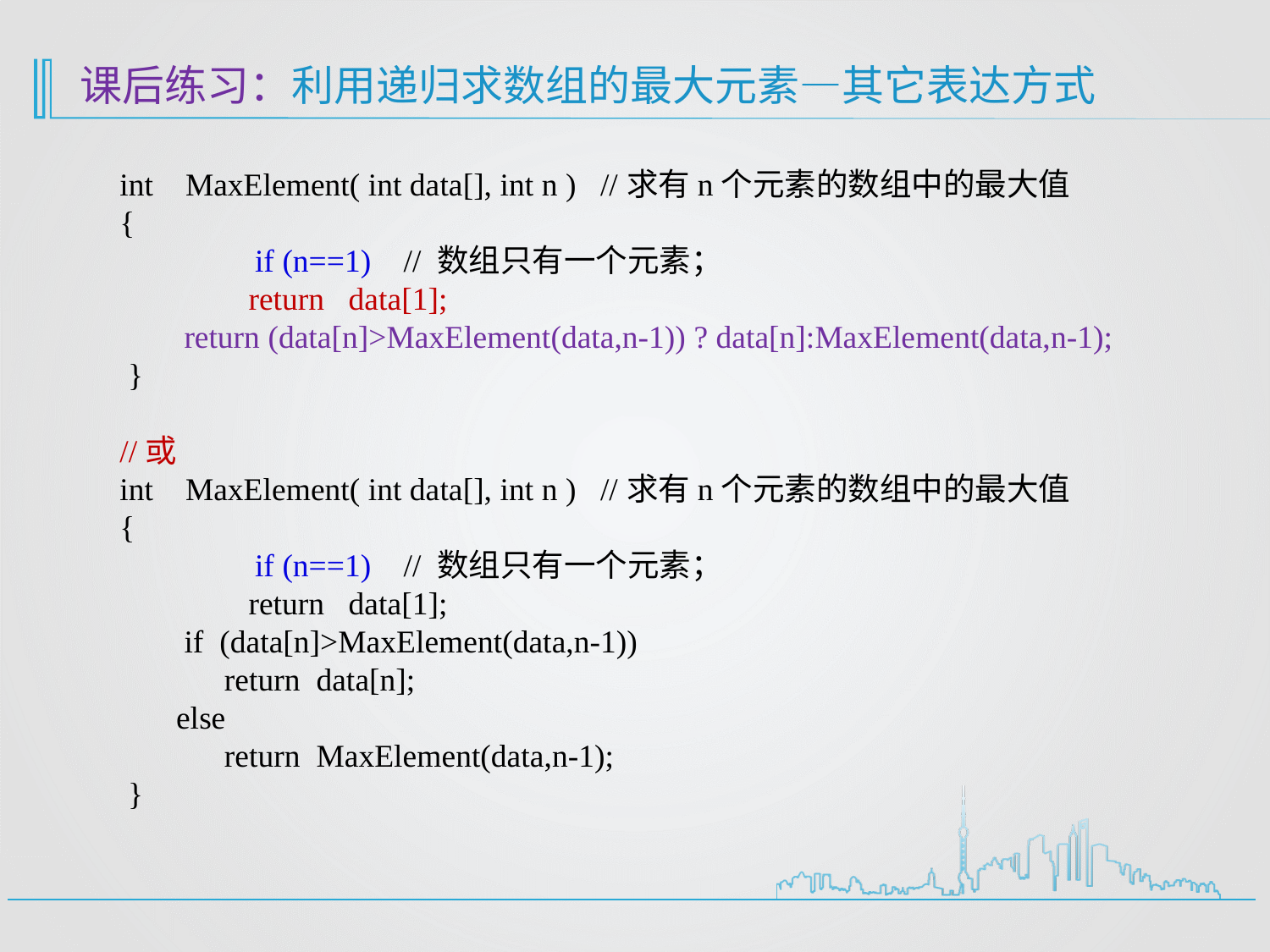

# 课后练习：利用递归求数组的最大元素—其它表达方式
int    MaxElement( int data[], int n )   //求有n个元素的数组中的最大值
{
  	 if (n==1)    // 数组只有一个元素；
                return   data[1];
        return (data[n]>MaxElement(data,n-1)) ? data[n]:MaxElement(data,n-1);
 }

//或
int    MaxElement( int data[], int n )   //求有n个元素的数组中的最大值
{
  	 if (n==1)    // 数组只有一个元素；
                return   data[1];
        if  (data[n]>MaxElement(data,n-1))
             return  data[n];
       else
             return  MaxElement(data,n-1);
 }